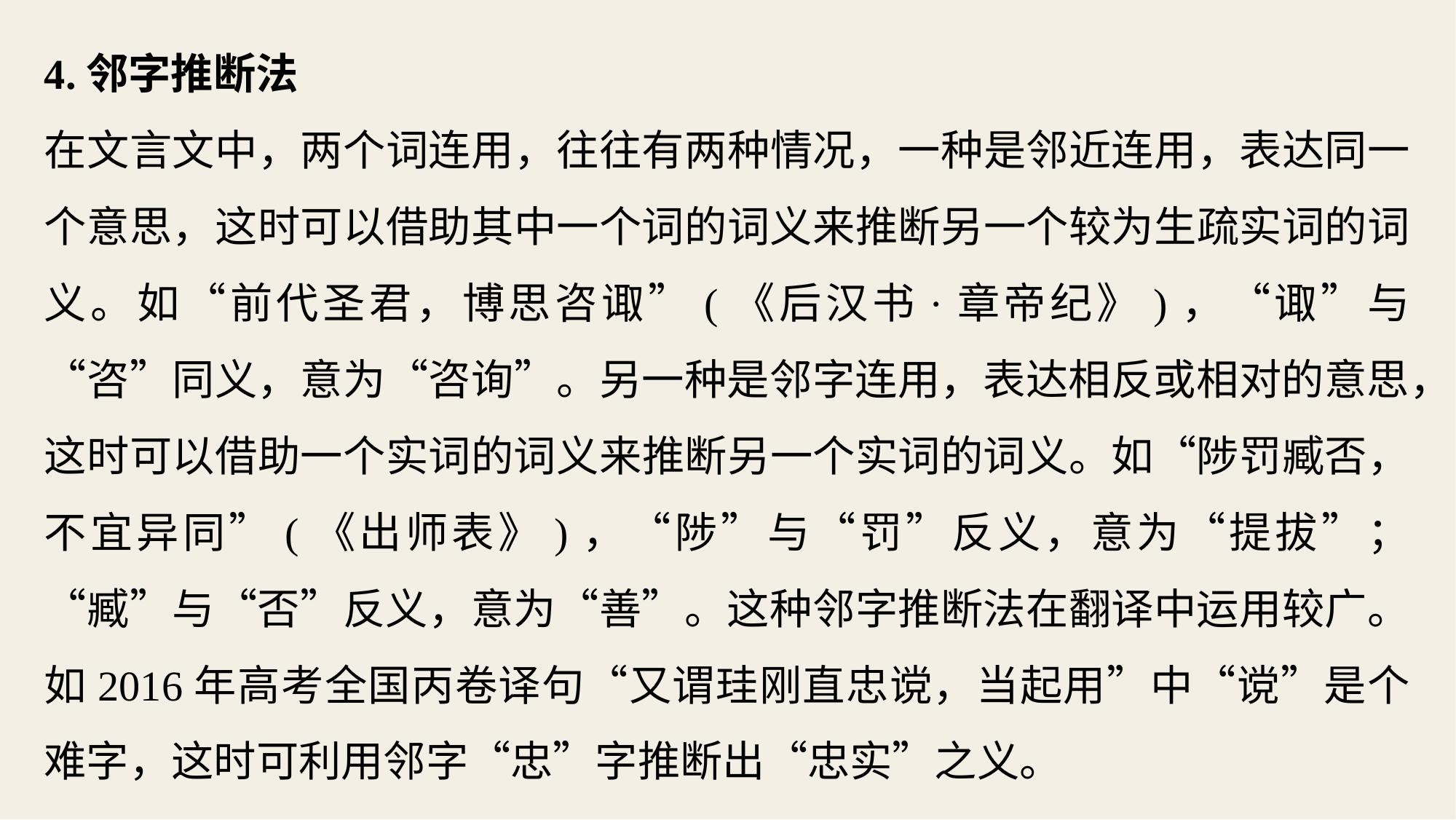

4.邻字推断法
在文言文中，两个词连用，往往有两种情况，一种是邻近连用，表达同一个意思，这时可以借助其中一个词的词义来推断另一个较为生疏实词的词义。如“前代圣君，博思咨诹”(《后汉书·章帝纪》)，“诹”与“咨”同义，意为“咨询”。另一种是邻字连用，表达相反或相对的意思，这时可以借助一个实词的词义来推断另一个实词的词义。如“陟罚臧否，不宜异同”(《出师表》)，“陟”与“罚”反义，意为“提拔”；“臧”与“否”反义，意为“善”。这种邻字推断法在翻译中运用较广。如2016年高考全国丙卷译句“又谓珪刚直忠谠，当起用”中“谠”是个难字，这时可利用邻字“忠”字推断出“忠实”之义。